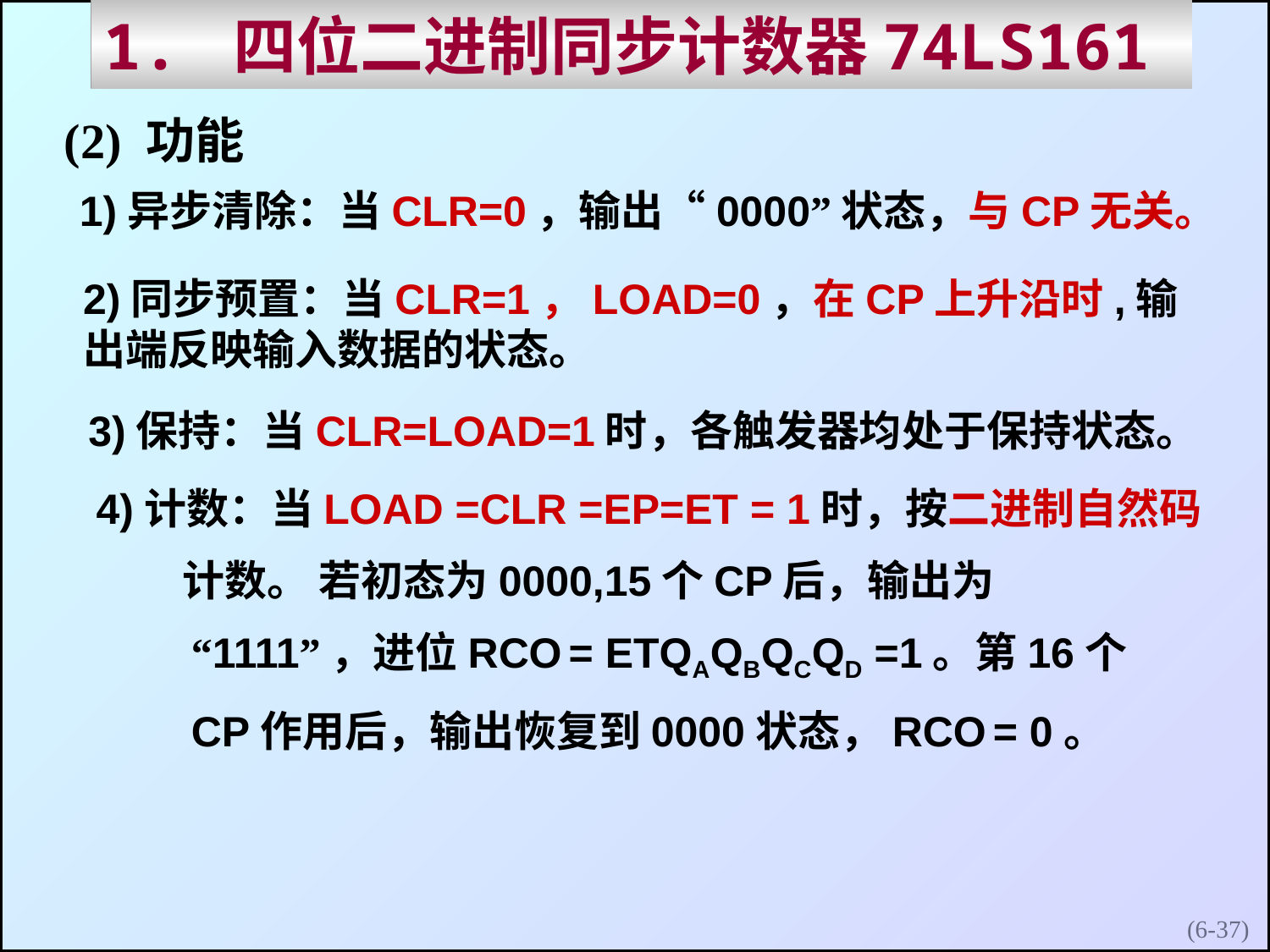

1. 四位二进制同步计数器74LS161
(2) 功能
1)异步清除：当CLR=0，输出“0000”状态，与CP无关。
2)同步预置：当CLR=1，LOAD=0，在CP上升沿时,输出端反映输入数据的状态。
3)保持：当CLR=LOAD=1时，各触发器均处于保持状态。
4)计数：当LOAD =CLR =EP=ET = 1时，按二进制自然码
        计数。 若初态为0000,15个CP后，输出为
        “1111”，进位RCO = ETQAQBQCQD =1。第16个
        CP作用后，输出恢复到0000状态，RCO = 0。
(6-37)